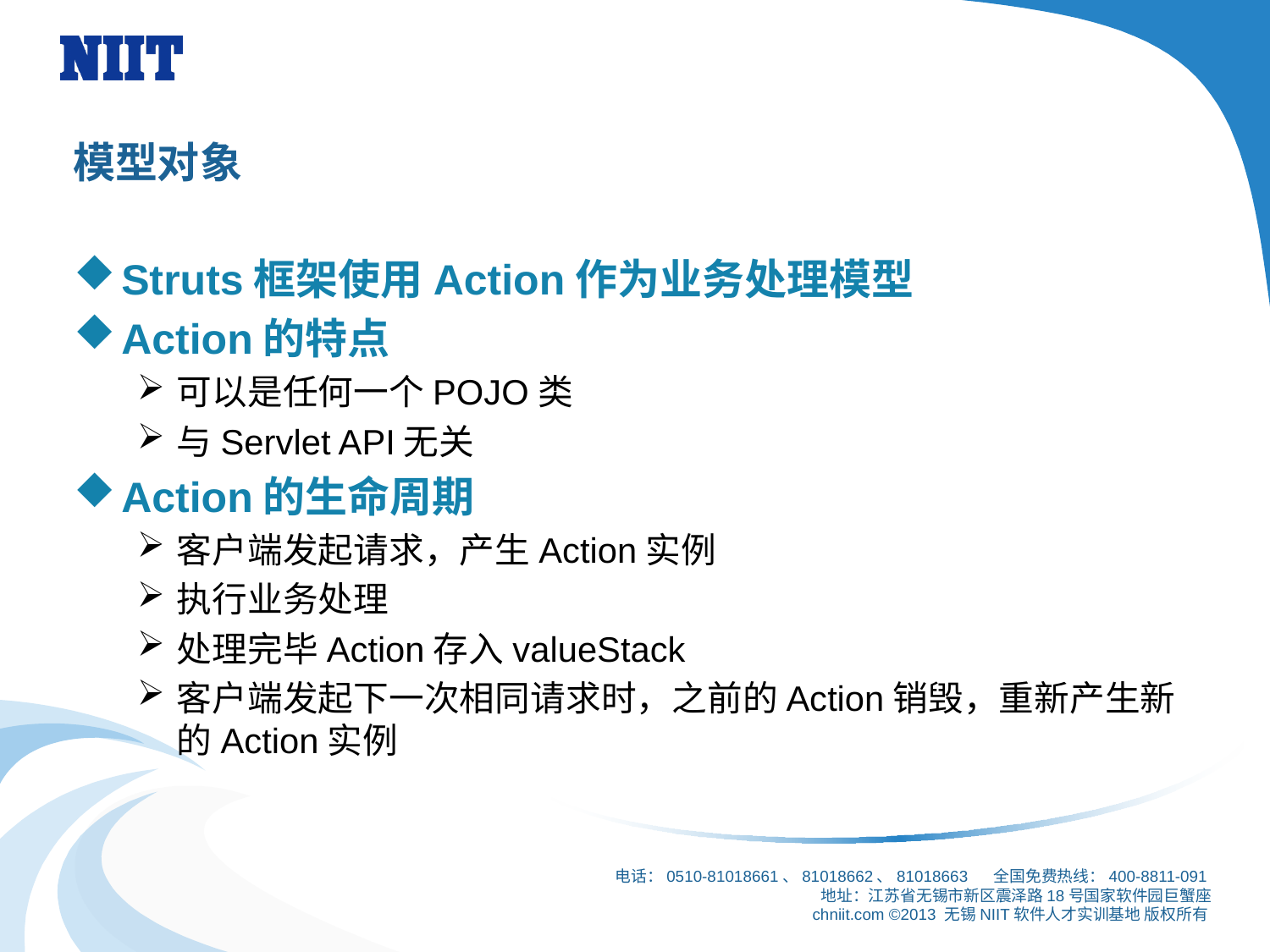

# 模型对象
Struts框架使用Action作为业务处理模型
Action的特点
可以是任何一个POJO类
与Servlet API无关
Action的生命周期
客户端发起请求，产生Action实例
执行业务处理
处理完毕Action存入valueStack
客户端发起下一次相同请求时，之前的Action销毁，重新产生新的Action实例